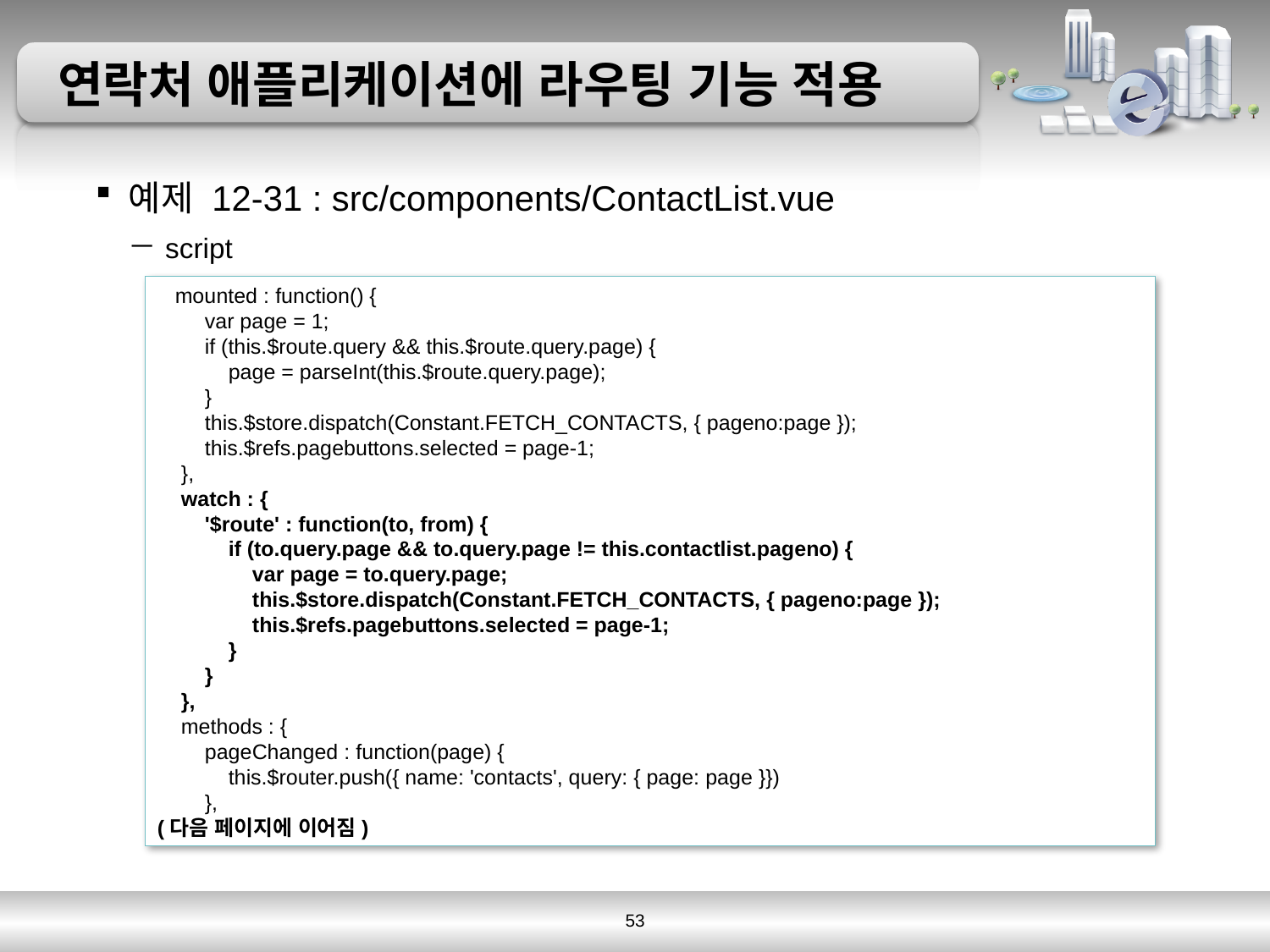

# 연락처 애플리케이션에 라우팅 기능 적용
예제 12-31 : src/components/ContactList.vue
script

   mounted : function() {
        var page = 1;
        if (this.$route.query && this.$route.query.page) {
            page = parseInt(this.$route.query.page);
        }
        this.$store.dispatch(Constant.FETCH_CONTACTS, { pageno:page });
        this.$refs.pagebuttons.selected = page-1;
    },
    watch : {
        '$route' : function(to, from) {
            if (to.query.page && to.query.page != this.contactlist.pageno) {
                var page = to.query.page;
                this.$store.dispatch(Constant.FETCH_CONTACTS, { pageno:page });
                this.$refs.pagebuttons.selected = page-1;
            }
        }
    },
    methods : {
        pageChanged : function(page) {
            this.$router.push({ name: 'contacts', query: { page: page }})
        },
(다음 페이지에 이어짐)